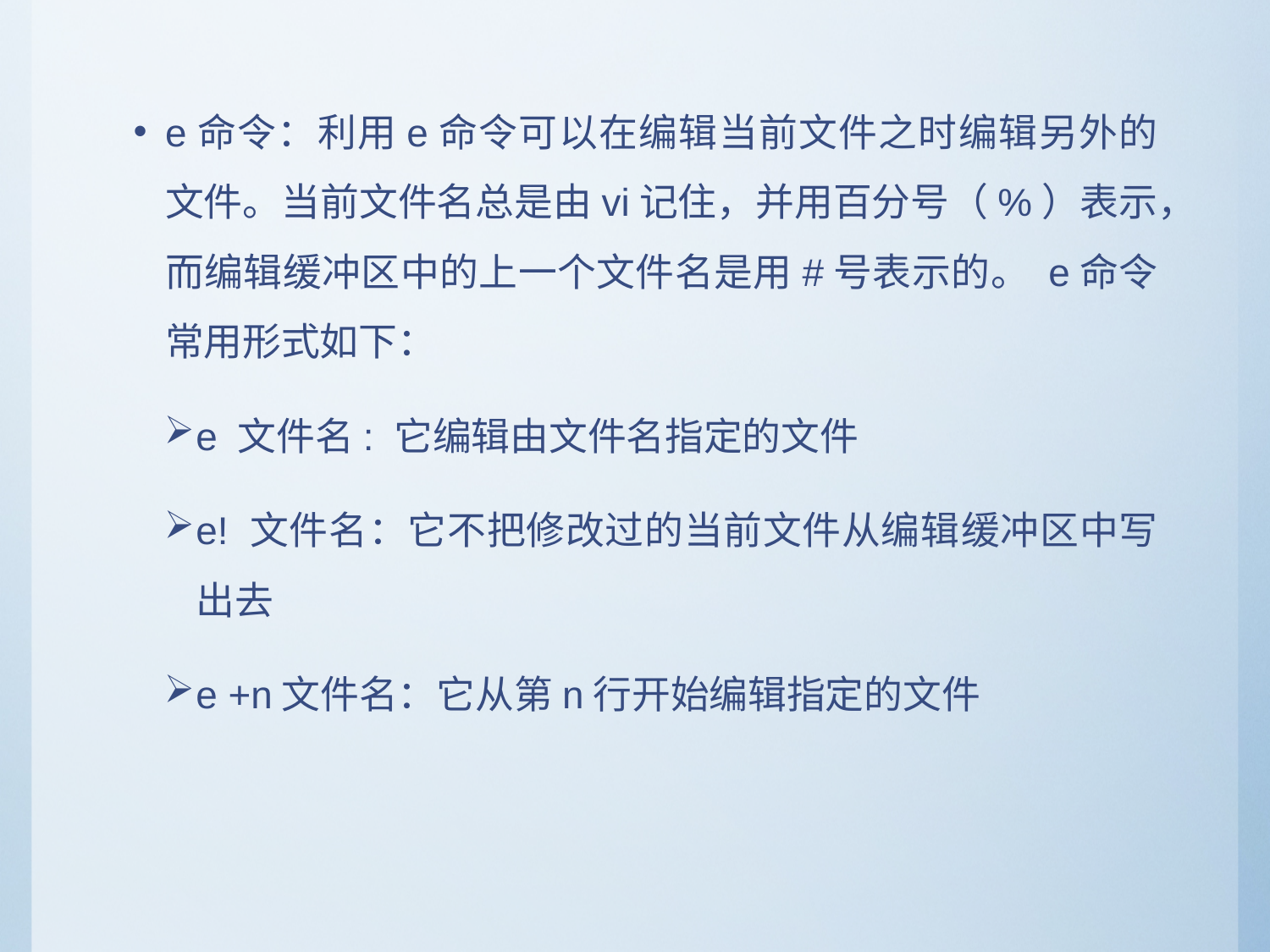

e命令：利用e命令可以在编辑当前文件之时编辑另外的文件。当前文件名总是由vi记住，并用百分号（%）表示，而编辑缓冲区中的上一个文件名是用#号表示的。 e命令常用形式如下：
e 文件名: 它编辑由文件名指定的文件
e! 文件名：它不把修改过的当前文件从编辑缓冲区中写出去
e +n文件名：它从第n行开始编辑指定的文件